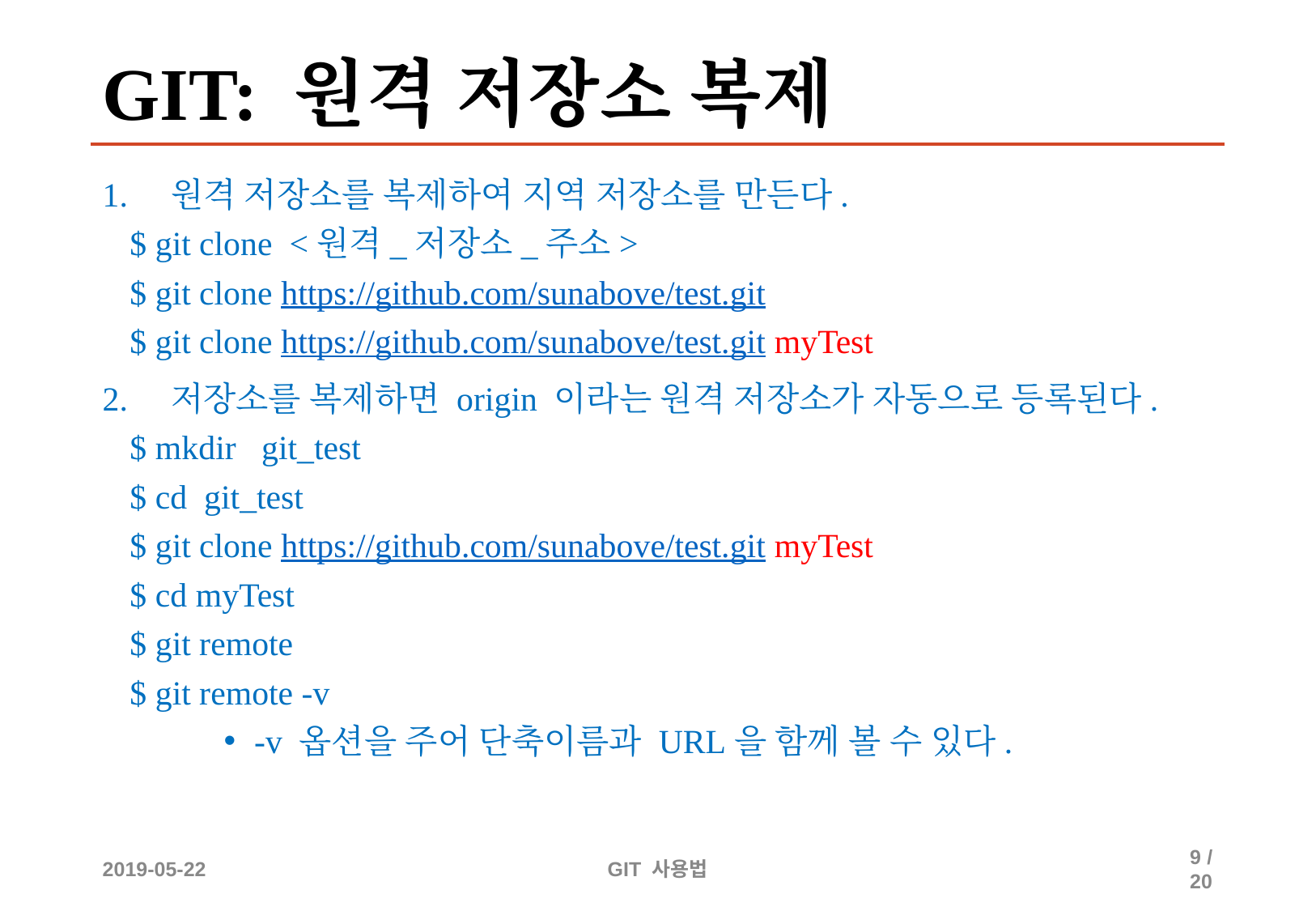

# GIT: 원격 저장소 복제
원격 저장소를 복제하여 지역 저장소를 만든다.
$ git clone  <원격_저장소_주소>
$ git clone https://github.com/sunabove/test.git
$ git clone https://github.com/sunabove/test.git myTest
저장소를 복제하면 origin 이라는 원격 저장소가 자동으로 등록된다.
$ mkdir   git_test
$ cd  git_test
$ git clone https://github.com/sunabove/test.git myTest
$ cd myTest
$ git remote
$ git remote -v
-v 옵션을 주어 단축이름과 URL을 함께 볼 수 있다.

2019-05-22
GIT 사용법
9 / 20